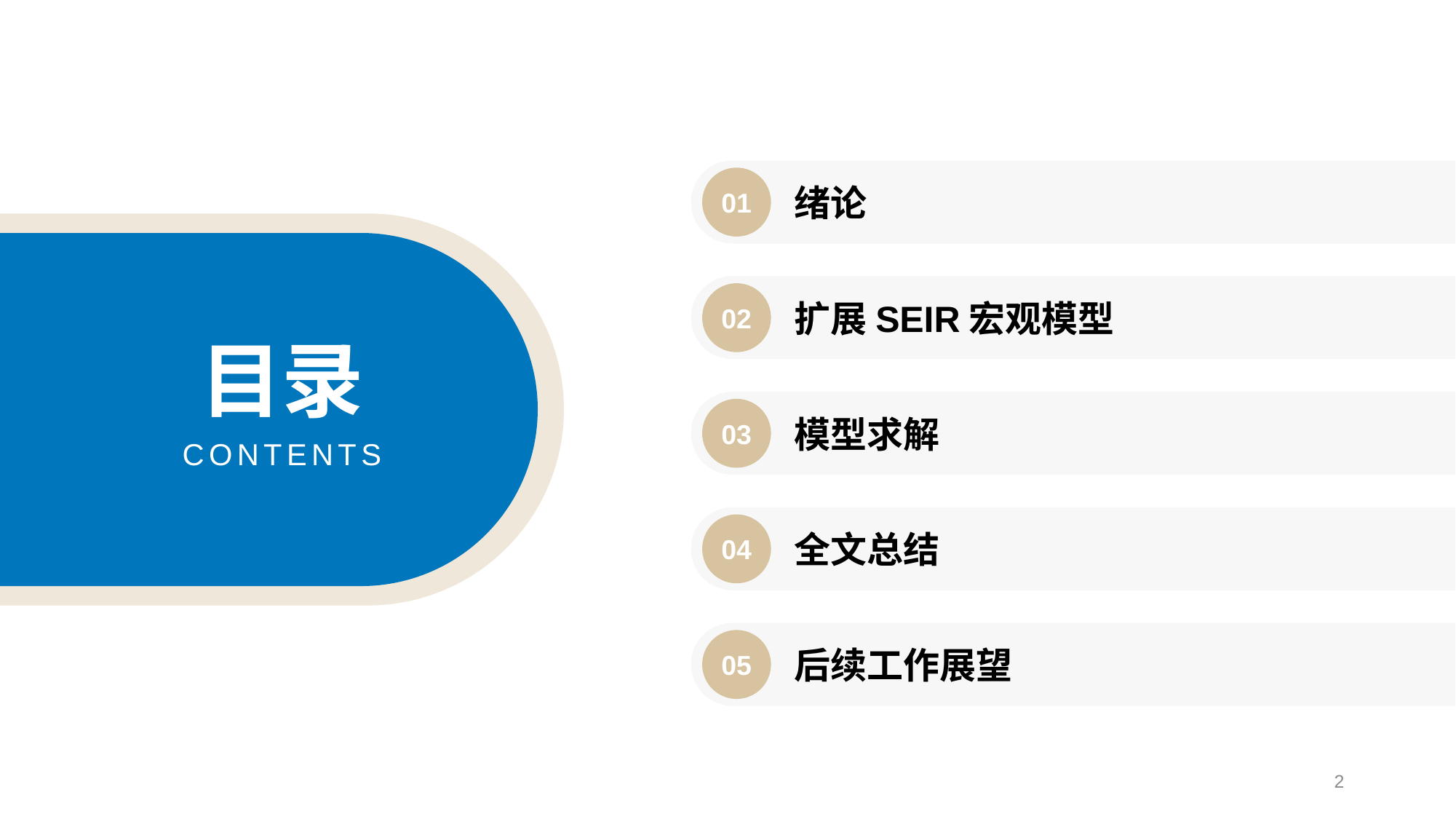

绪论
01

扩展SEIR宏观模型
02
目录
CONTENTS
模型求解
03
全文总结
04
后续工作展望
05
2